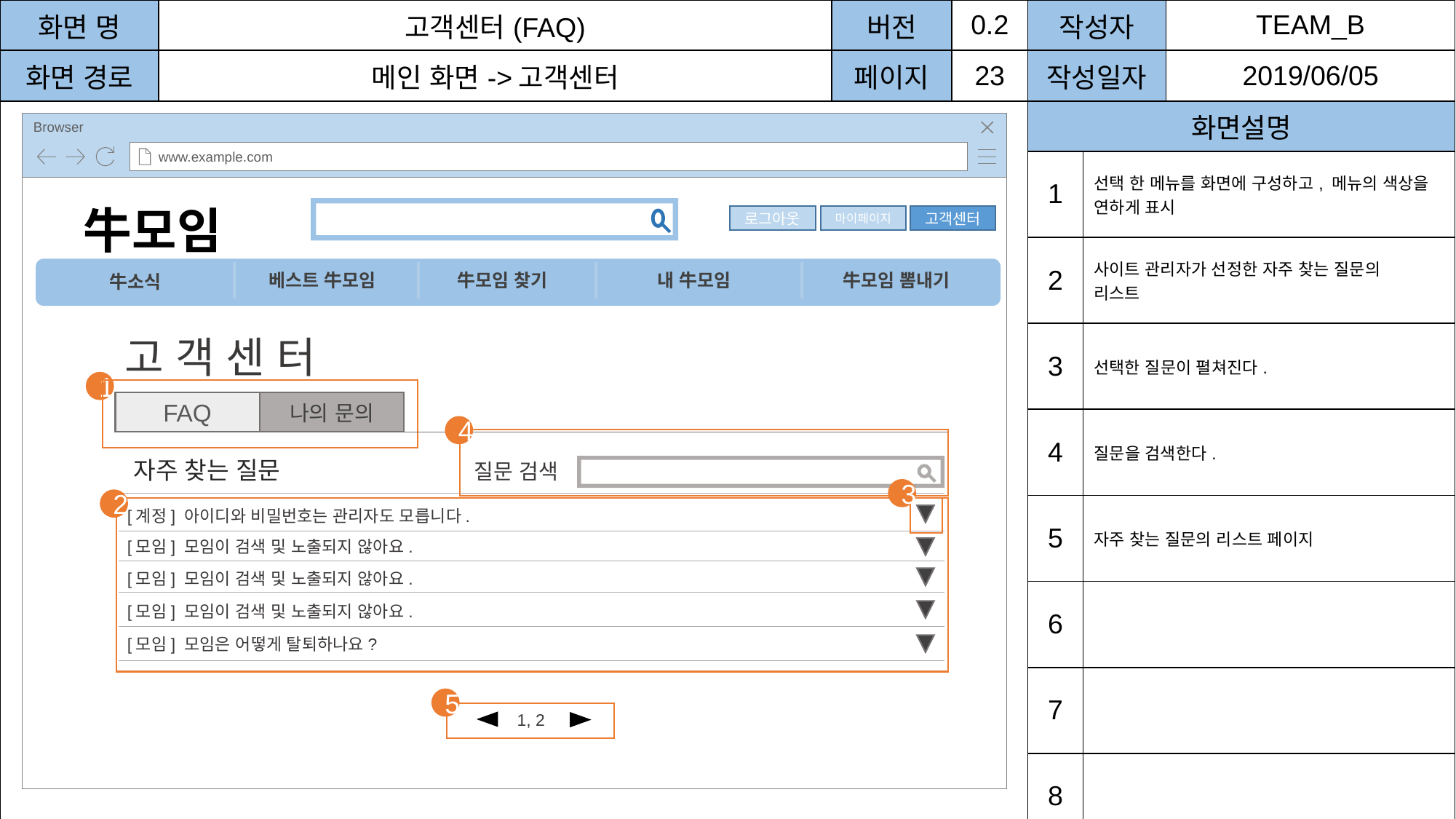

| 화면 명 | 고객센터(FAQ) | 버전 | 0.2 | 작성자 |  | TEAM\_B |
| --- | --- | --- | --- | --- | --- | --- |
| 화면 경로 | 메인 화면->고객센터 | 페이지 | 23 | 작성일자 |  | 2019/06/05 |
|  |  |  |  | 화면설명 |  |  |
|  |  |  |  | 1 | 선택 한 메뉴를 화면에 구성하고, 메뉴의 색상을 연하게 표시 |  |
|  |  |  |  | 2 | 사이트 관리자가 선정한 자주 찾는 질문의 리스트 |  |
|  |  |  |  | 3 | 선택한 질문이 펼쳐진다. |  |
|  |  |  |  | 4 | 질문을 검색한다. |  |
|  |  |  |  | 5 | 자주 찾는 질문의 리스트 페이지 |  |
|  |  |  |  | 6 |  |  |
|  |  |  |  | 7 |  |  |
|  |  |  |  | 8 |  |  |
Browser

www.example.com

牛모임

마이페이지
로그아웃
로그인
회원가입
고객센터

베스트 牛모임
牛모임 찾기
내 牛모임
牛모임 뽐내기
牛소식
고 객 센 터
1

FAQ
나의 문의
4

자주 찾는 질문
질문 검색

3
2

[계정] 아이디와 비밀번호는 관리자도 모릅니다.

[모임] 모임이 검색 및 노출되지 않아요.

[모임] 모임이 검색 및 노출되지 않아요.

[모임] 모임이 검색 및 노출되지 않아요.

[모임] 모임은 어떻게 탈퇴하나요?

5

   1, 2